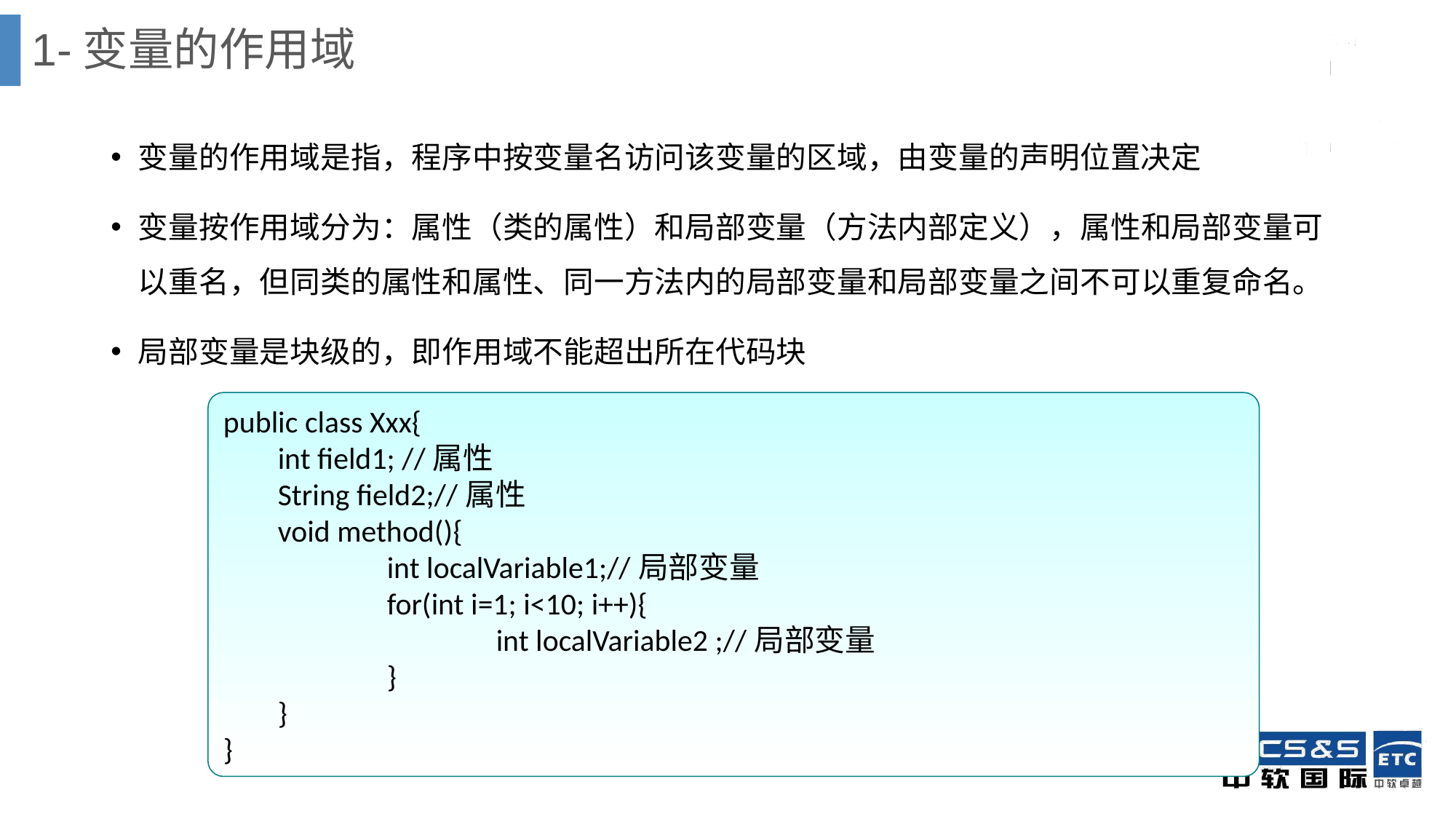

# 1-变量的作用域
变量的作用域是指，程序中按变量名访问该变量的区域，由变量的声明位置决定
变量按作用域分为：属性（类的属性）和局部变量（方法内部定义），属性和局部变量可以重名，但同类的属性和属性、同一方法内的局部变量和局部变量之间不可以重复命名。
局部变量是块级的，即作用域不能超出所在代码块
public class Xxx{
int field1; //属性
String field2;//属性
void method(){
	int localVariable1;//局部变量
	for(int i=1; i<10; i++){
		int localVariable2 ;//局部变量
	}
}
}